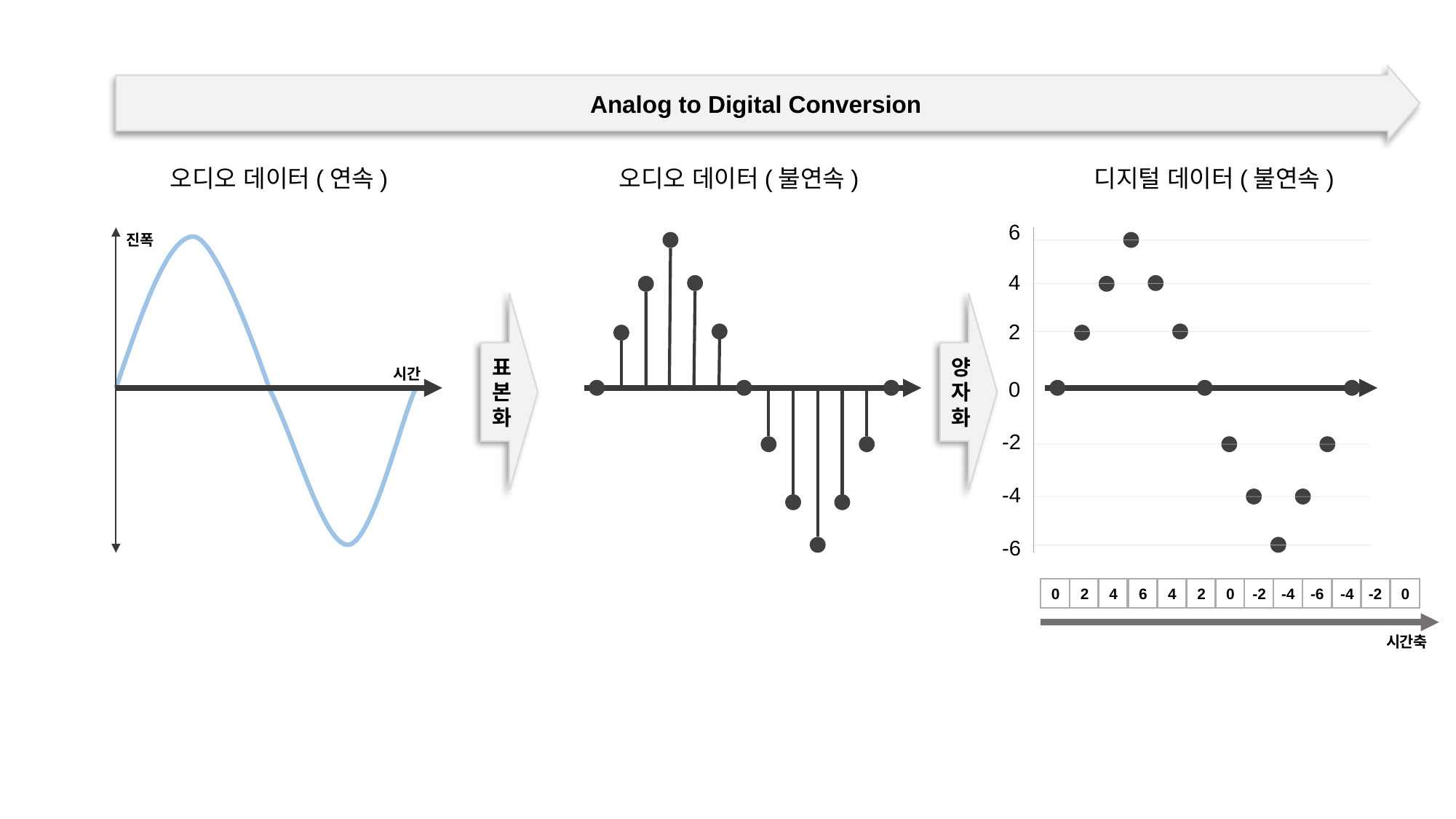

Analog to Digital Conversion
오디오 데이터(연속)
오디오 데이터(불연속)
디지털 데이터(불연속)
6
진폭

4

표본화
양자화
2

시간
0

-2

-4

-6

0
2
4
6
4
2
0
-2
-4
-6
-4
-2
0
시간축